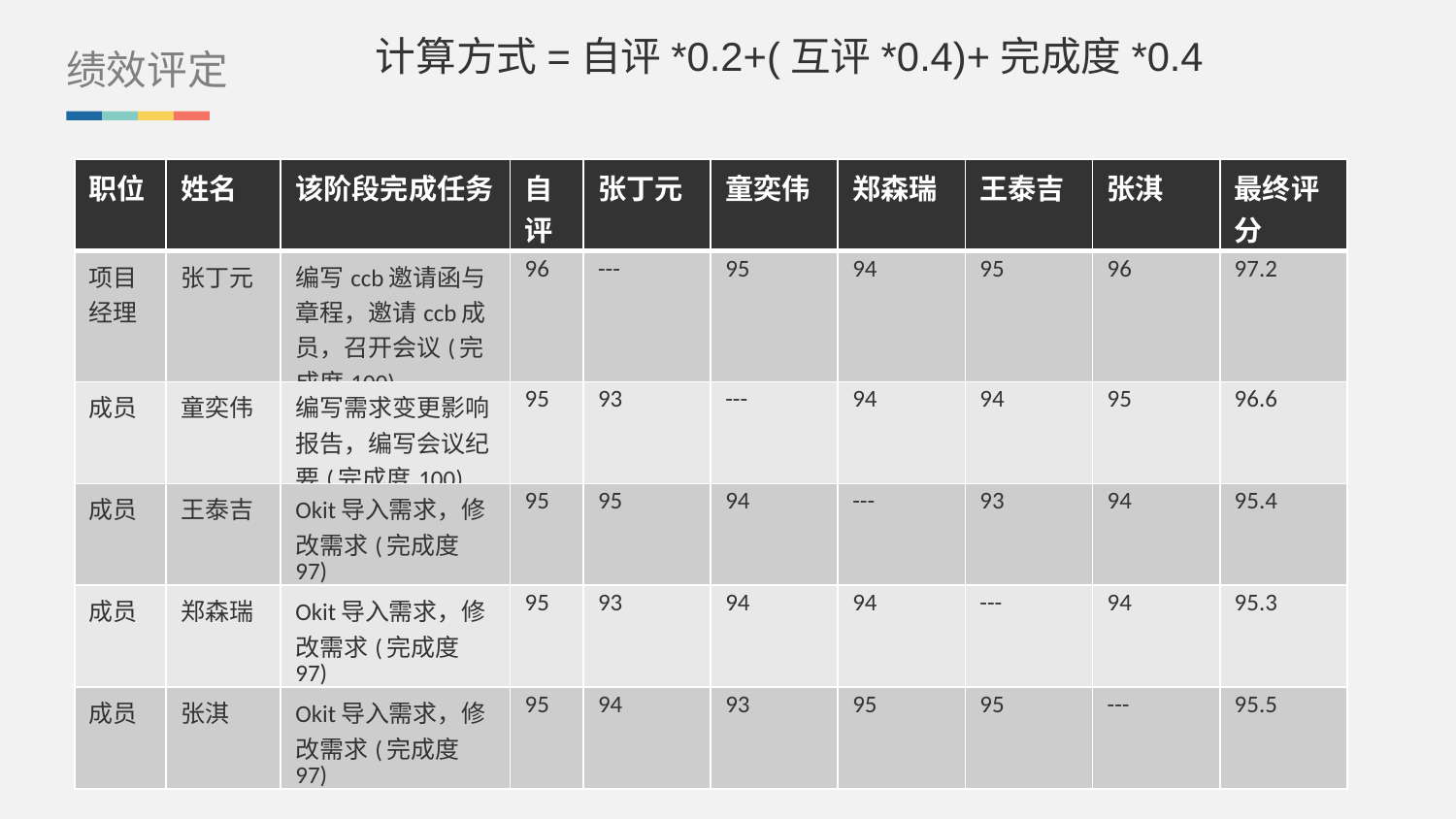

计算方式=自评*0.2+(互评*0.4)+完成度*0.4
绩效评定

| 职位 | 姓名 | 该阶段完成任务 | 自评 | 张丁元 | 童奕伟 | 郑森瑞 | 王泰吉 | 张淇 | 最终评分 |
| --- | --- | --- | --- | --- | --- | --- | --- | --- | --- |
| 项目经理 | 张丁元 | 编写ccb邀请函与章程，邀请ccb成员，召开会议(完成度100) | 96 | --- | 95 | 94 | 95 | 96 | 97.2 |
| 成员 | 童奕伟 | 编写需求变更影响报告，编写会议纪要(完成度100) | 95 | 93 | --- | 94 | 94 | 95 | 96.6 |
| 成员 | 王泰吉 | Okit导入需求，修改需求(完成度97) | 95 | 95 | 94 | --- | 93 | 94 | 95.4 |
| 成员 | 郑森瑞 | Okit导入需求，修改需求(完成度97) | 95 | 93 | 94 | 94 | --- | 94 | 95.3 |
| 成员 | 张淇 | Okit导入需求，修改需求(完成度97) | 95 | 94 | 93 | 95 | 95 | --- | 95.5 |